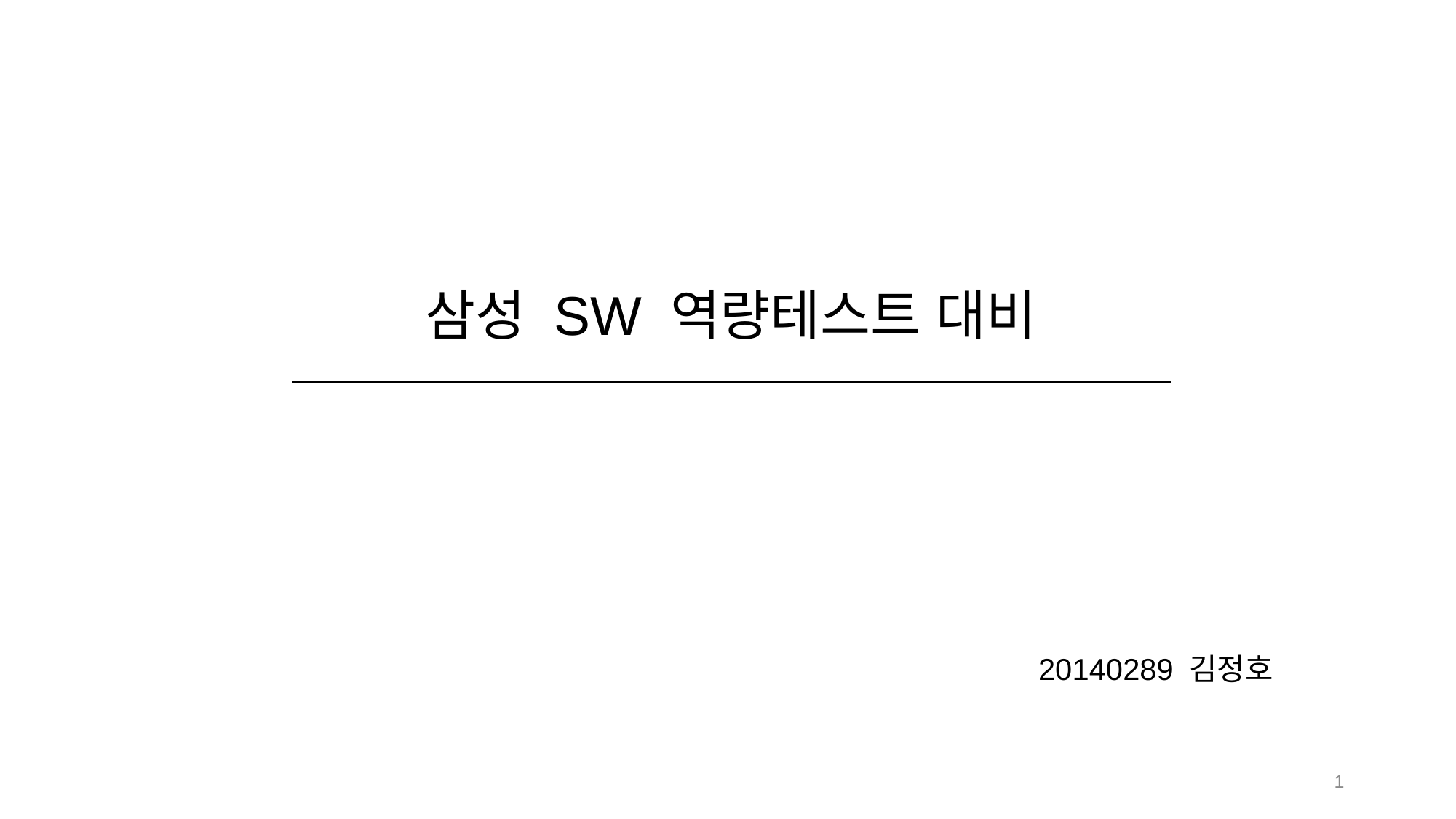

삼성 SW 역량테스트 대비
20140289 김정호
1